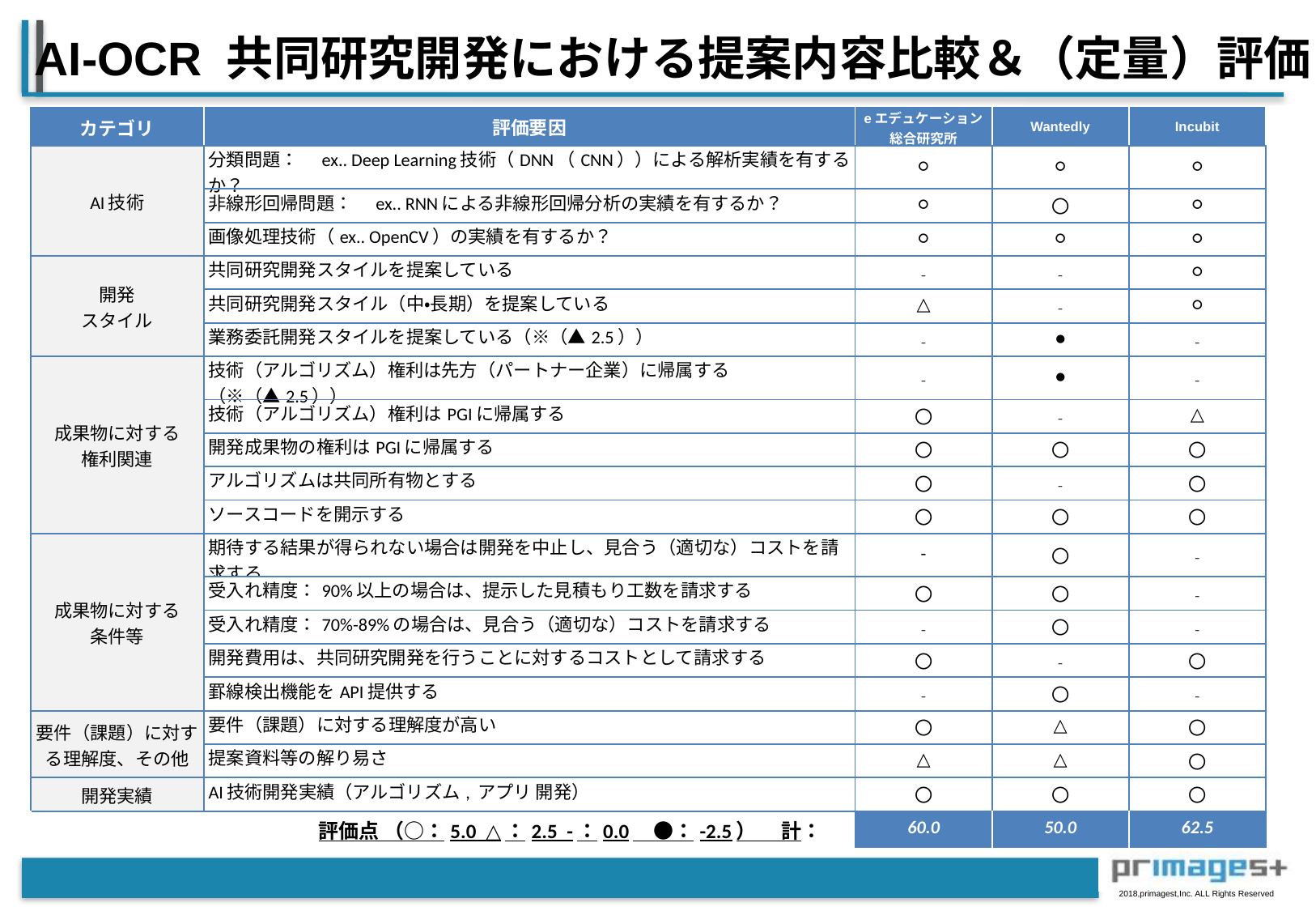

AI-OCR 共同研究開発における提案内容比較＆（定量）評価
| カテゴリ | 評価要因 | eエデュケーション総合研究所 | Wantedly | Incubit |
| --- | --- | --- | --- | --- |
| AI技術 | 分類問題：　ex.. Deep Learning技術（DNN（CNN））による解析実績を有するか？ | ○ | ○ | ○ |
|  | 非線形回帰問題：　ex.. RNNによる非線形回帰分析の実績を有するか？ | ○ | 〇 | ○ |
|  | 画像処理技術（ex.. OpenCV）の実績を有するか？ | ○ | ○ | ○ |
| 開発 スタイル | 共同研究開発スタイルを提案している | ₋ | ₋ | ○ |
|  | 共同研究開発スタイル（中・長期）を提案している | △ | ₋ | ○ |
|  | 業務委託開発スタイルを提案している（※（▲2.5）） | ₋ | ● | ₋ |
| 成果物に対する 権利関連 | 技術（アルゴリズム）権利は先方（パートナー企業）に帰属する（※（▲2.5）） | ₋ | ● | ₋ |
|  | 技術（アルゴリズム）権利はPGIに帰属する | 〇 | ₋ | △ |
|  | 開発成果物の権利はPGIに帰属する | 〇 | 〇 | 〇 |
|  | アルゴリズムは共同所有物とする | 〇 | ₋ | 〇 |
|  | ソースコードを開示する | 〇 | 〇 | 〇 |
| 成果物に対する 条件等 | 期待する結果が得られない場合は開発を中止し、見合う（適切な）コストを請求する | - | 〇 | ₋ |
|  | 受入れ精度：90%以上の場合は、提示した見積もり工数を請求する | 〇 | 〇 | ₋ |
|  | 受入れ精度：70%-89%の場合は、見合う（適切な）コストを請求する | ₋ | 〇 | ₋ |
|  | 開発費用は、共同研究開発を行うことに対するコストとして請求する | 〇 | ₋ | 〇 |
|  | 罫線検出機能をAPI提供する | ₋ | 〇 | ₋ |
| 要件（課題）に対する理解度、その他 | 要件（課題）に対する理解度が高い | 〇 | △ | 〇 |
|  | 提案資料等の解り易さ | △ | △ | 〇 |
| 開発実績 | AI技術開発実績（アルゴリズム, アプリ 開発） | 〇 | 〇 | 〇 |
| 評価点 （○：5.0 △：2.5 -：0.0　●：-2.5） 　計：. |  | 60.0 | 50.0 | 62.5 |